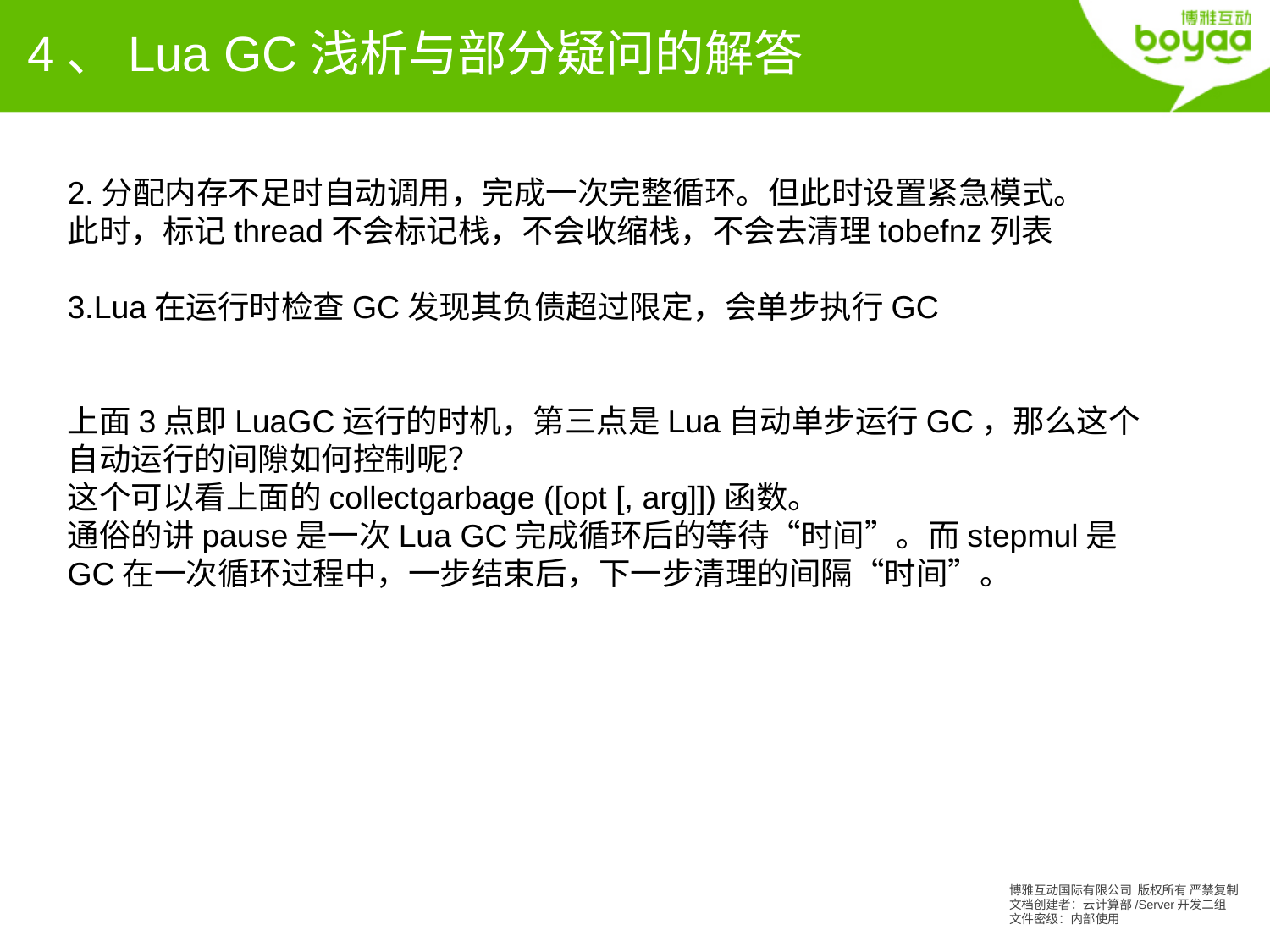

4、Lua GC浅析与部分疑问的解答

2.分配内存不足时自动调用，完成一次完整循环。但此时设置紧急模式。
此时，标记thread不会标记栈，不会收缩栈，不会去清理tobefnz列表

3.Lua在运行时检查GC发现其负债超过限定，会单步执行GC

上面3点即LuaGC运行的时机，第三点是Lua自动单步运行GC，那么这个自动运行的间隙如何控制呢？
这个可以看上面的collectgarbage ([opt [, arg]])函数。
通俗的讲pause是一次Lua GC完成循环后的等待“时间”。而stepmul是GC在一次循环过程中，一步结束后，下一步清理的间隔“时间”。